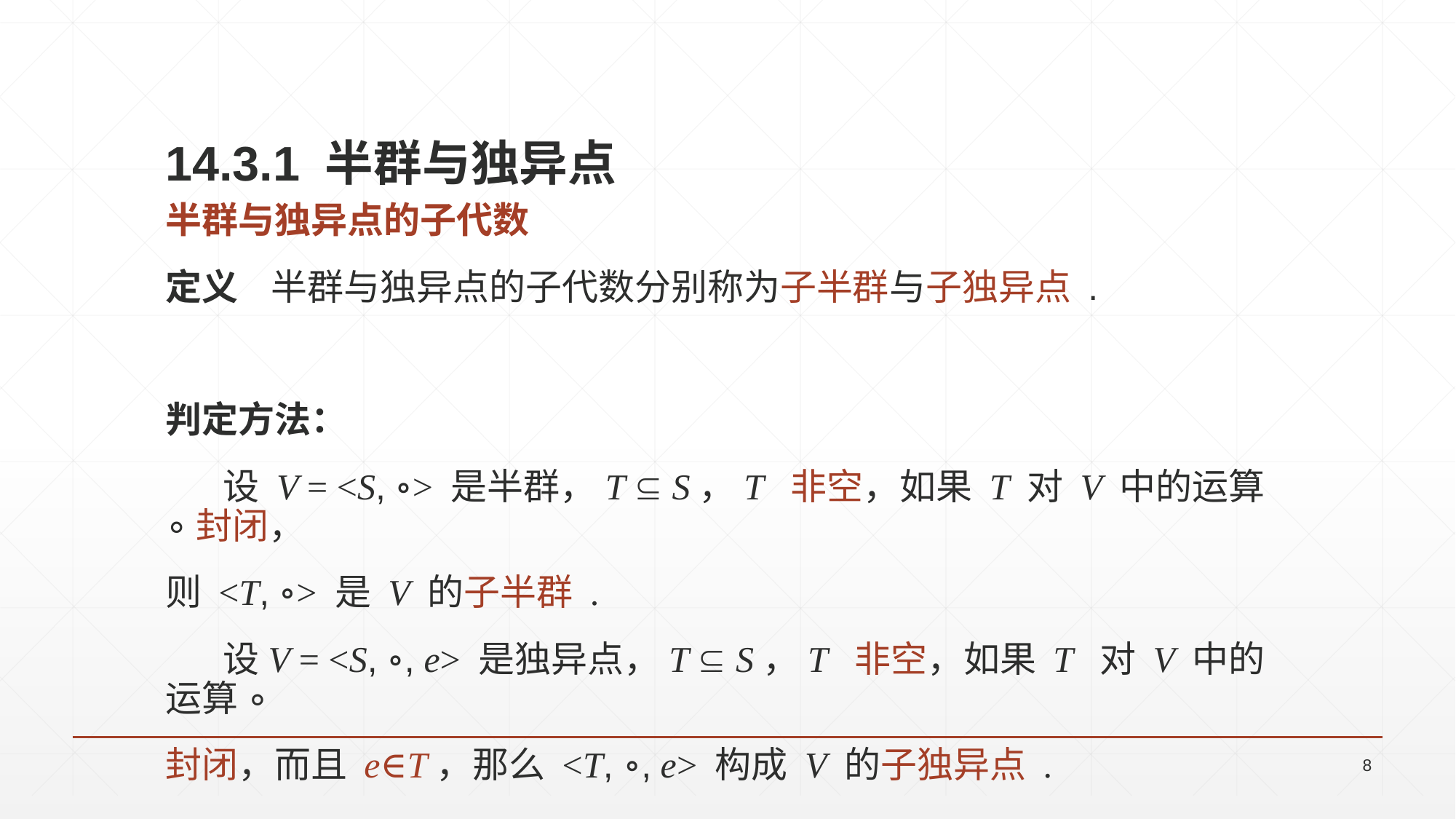

14.3.1 半群与独异点
半群与独异点的子代数
定义    半群与独异点的子代数分别称为子半群与子独异点 .

判定方法：
      设 V = <S, ∘> 是半群，T ⊆ S，T  非空，如果 T 对 V 中的运算 ∘ 封闭，
则 <T, ∘> 是 V 的子半群 .
      设V = <S, ∘, e> 是独异点，T ⊆ S，T  非空，如果 T  对 V 中的运算 ∘
封闭，而且 e∈T，那么 <T, ∘, e> 构成 V 的子独异点 .
8